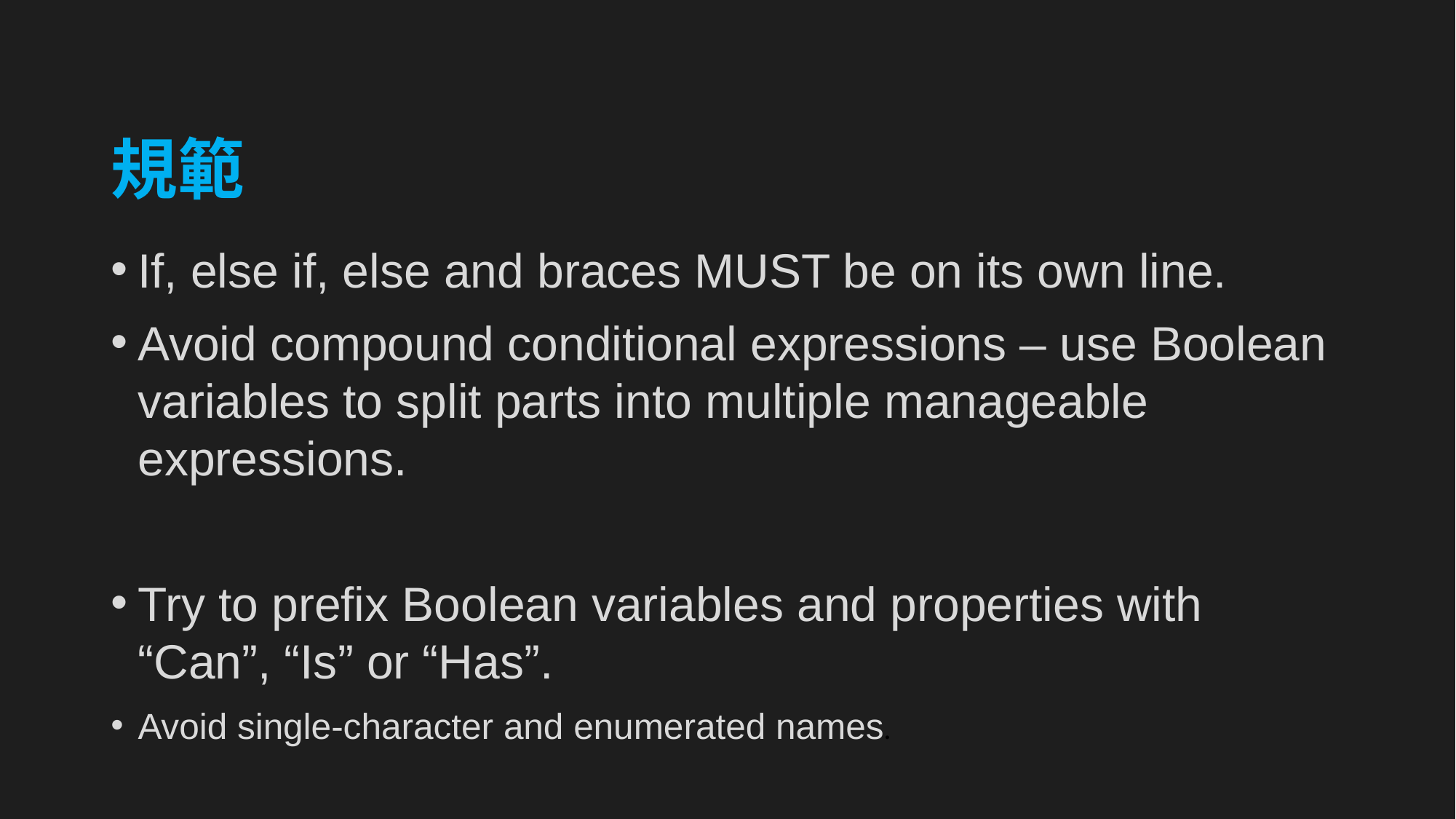

# 規範
If, else if, else and braces MUST be on its own line.
Avoid compound conditional expressions – use Boolean variables to split parts into multiple manageable expressions.

Try to prefix Boolean variables and properties with “Can”, “Is” or “Has”.
Avoid single-character and enumerated names.